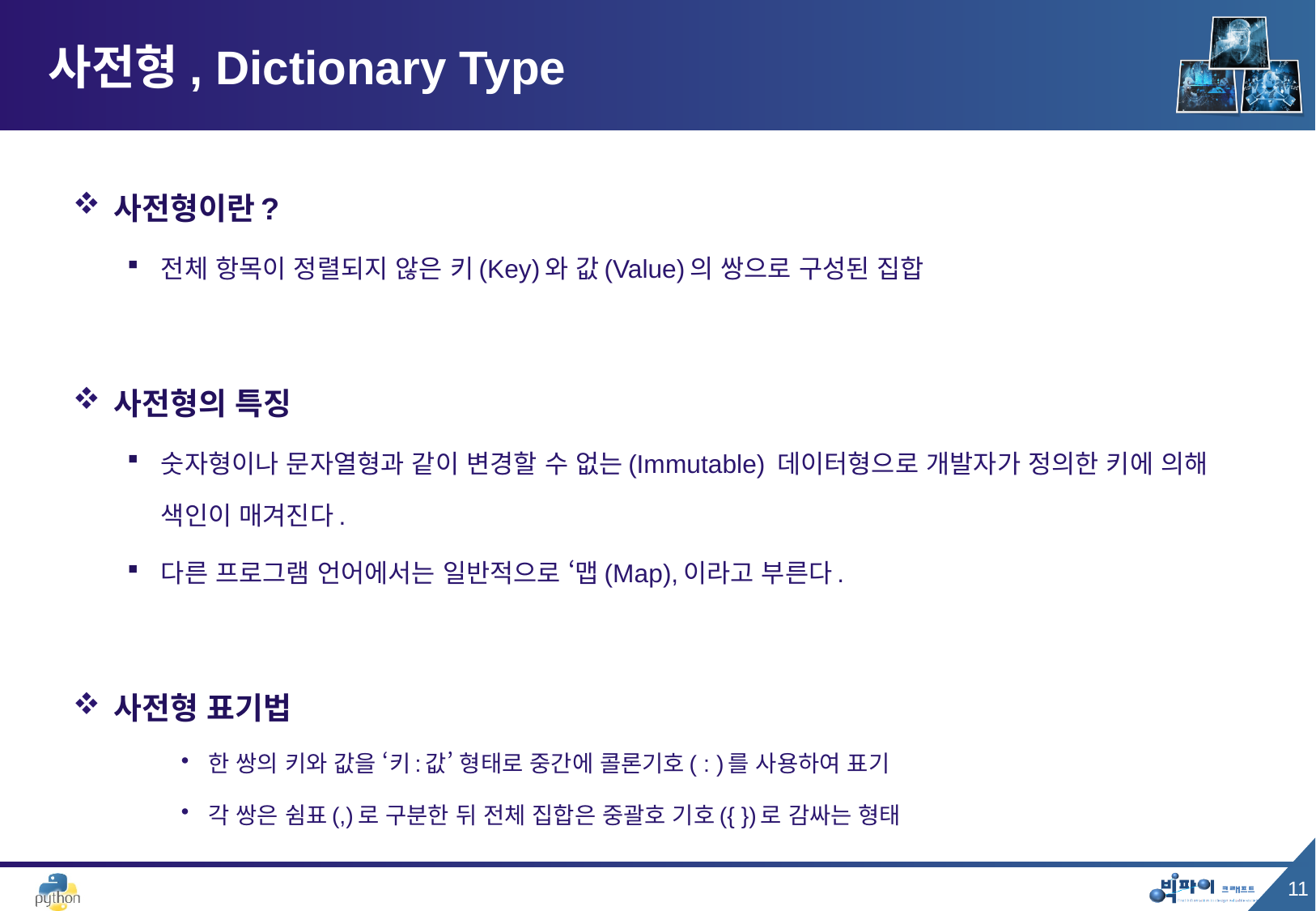

# 사전형, Dictionary Type
사전형이란?
전체 항목이 정렬되지 않은 키(Key)와 값(Value)의 쌍으로 구성된 집합

사전형의 특징
숫자형이나 문자열형과 같이 변경할 수 없는(Immutable) 데이터형으로 개발자가 정의한 키에 의해 색인이 매겨진다.
다른 프로그램 언어에서는 일반적으로 ‘맵(Map),이라고 부른다.

사전형 표기법
한 쌍의 키와 값을 ‘키:값’ 형태로 중간에 콜론기호( : )를 사용하여 표기
각 쌍은 쉼표(,)로 구분한 뒤 전체 집합은 중괄호 기호({ })로 감싸는 형태